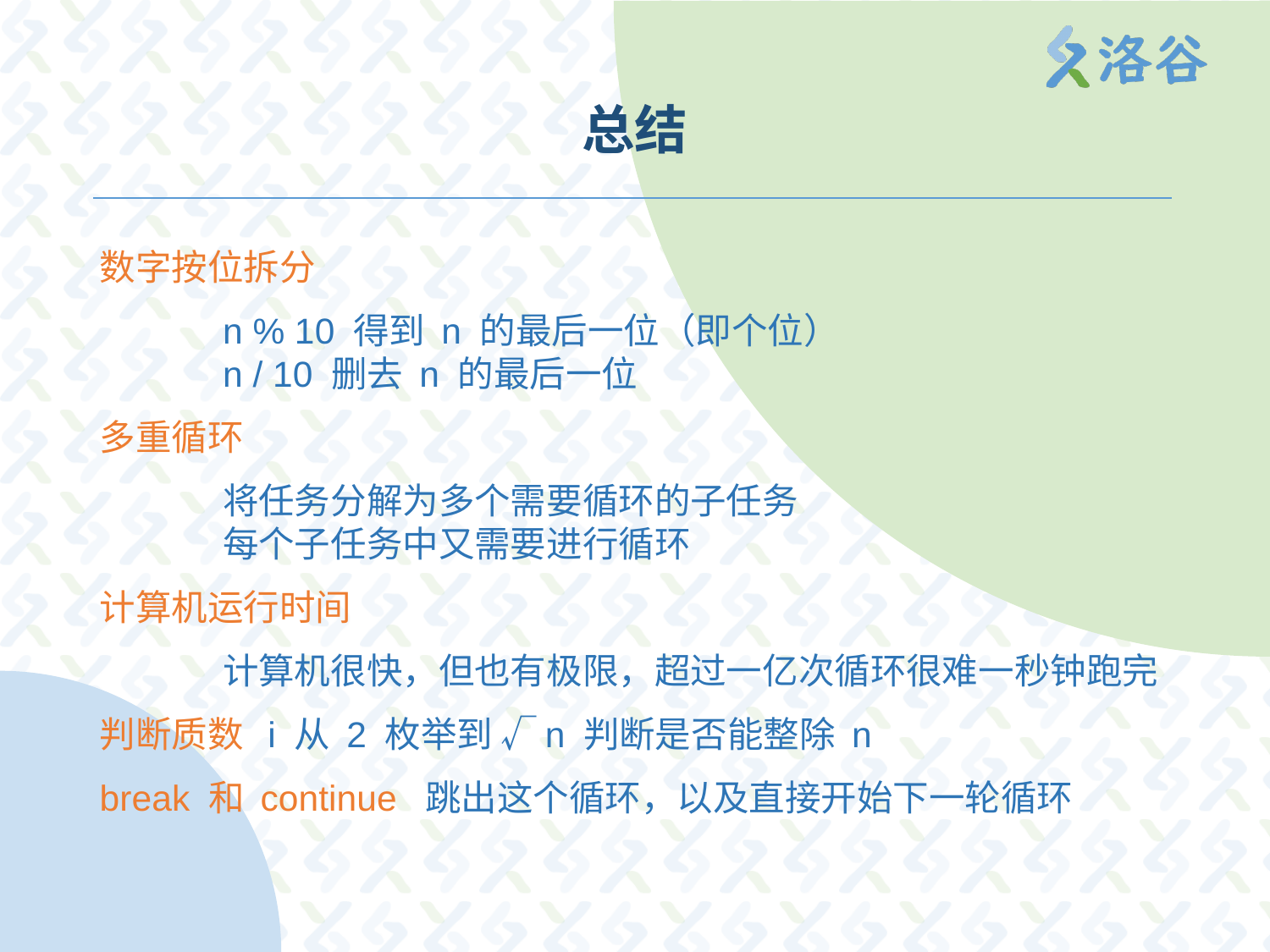

# 总结
数字按位拆分
	n % 10 得到 n 的最后一位（即个位）
	n / 10 删去 n 的最后一位
多重循环
	将任务分解为多个需要循环的子任务
	每个子任务中又需要进行循环
计算机运行时间
	计算机很快，但也有极限，超过一亿次循环很难一秒钟跑完
判断质数  i 从 2 枚举到 √n 判断是否能整除 n
break 和 continue  跳出这个循环，以及直接开始下一轮循环